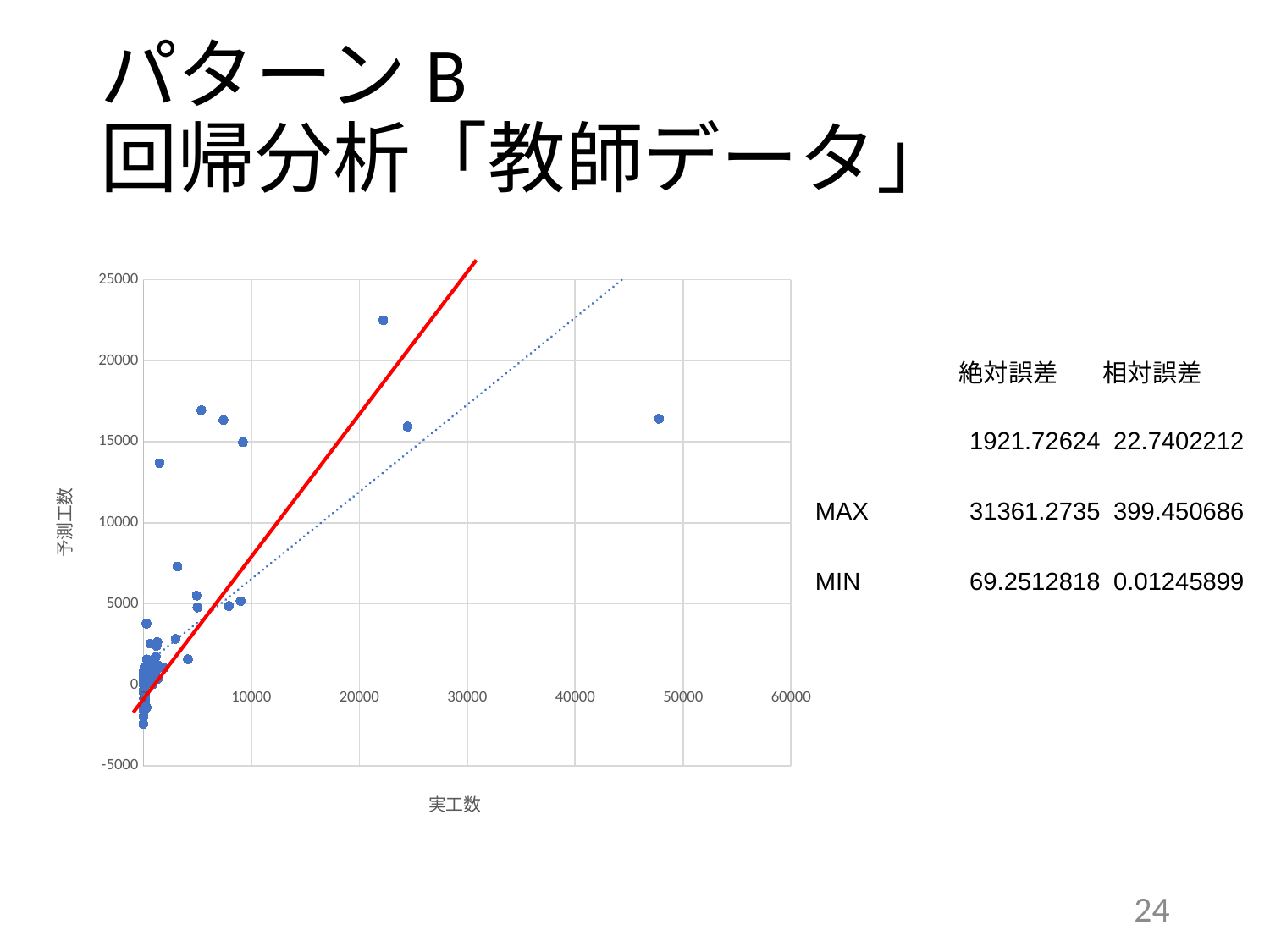

# パターンB 回帰分析「教師データ」

### Chart

| Category | except-dev |
|---|---|
|  | 絶対誤差 | 相対誤差 |
| --- | --- | --- |
|  | 1921.72624 | 22.7402212 |
| MAX | 31361.2735 | 399.450686 |
| MIN | 69.2512818 | 0.01245899 |
24